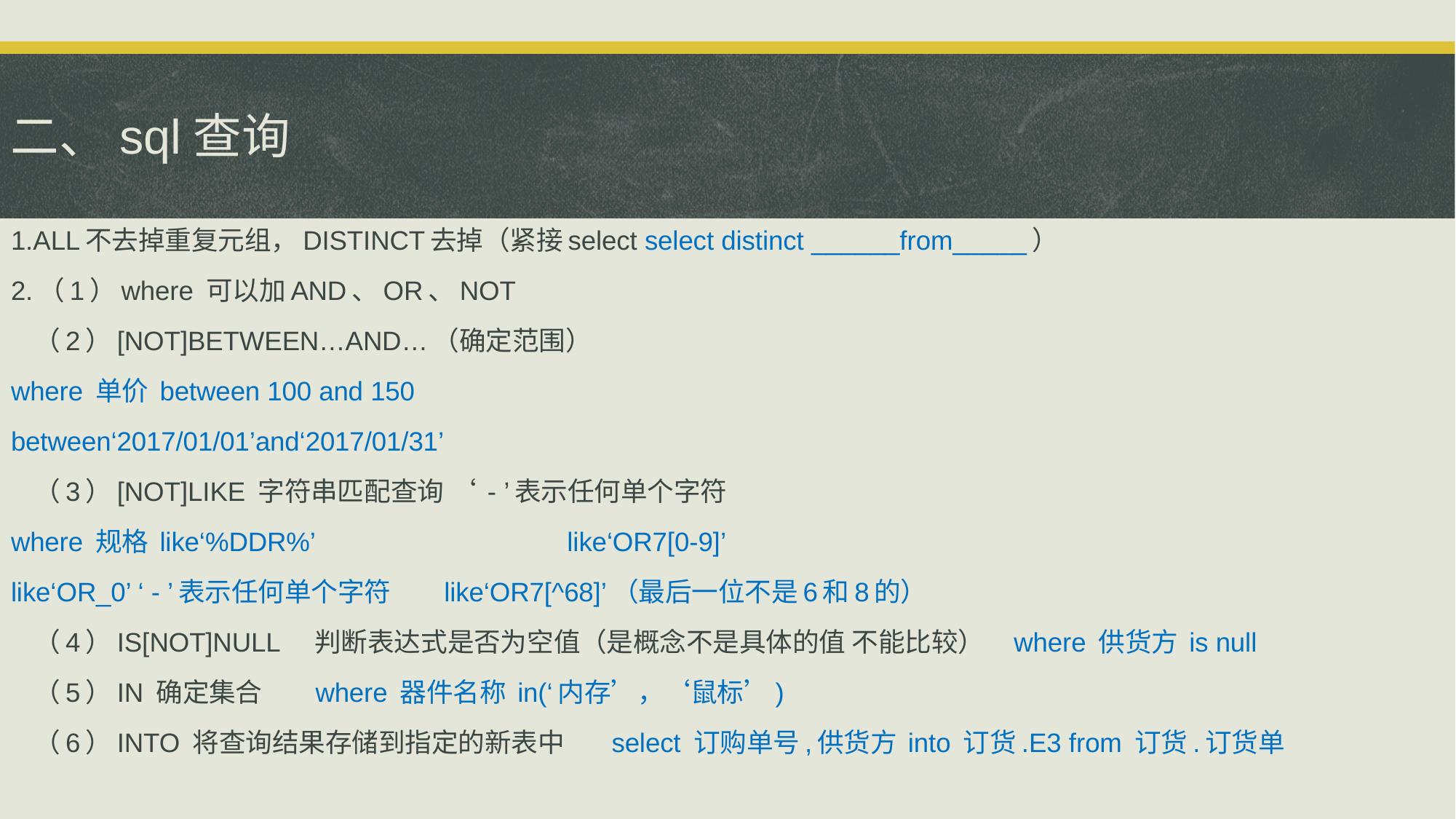

二、sql查询
1.ALL不去掉重复元组，DISTINCT去掉（紧接select select distinct ______from_____）
2.（1）where 可以加AND、OR、NOT
   （2）[NOT]BETWEEN…AND…（确定范围）
where 单价 between 100 and 150
between‘2017/01/01’and‘2017/01/31’
   （3）[NOT]LIKE 字符串匹配查询 ‘ - ’表示任何单个字符
where 规格 like‘%DDR%’                                  like‘OR7[0-9]’
like‘OR_0’ ‘ - ’表示任何单个字符        like‘OR7[^68]’（最后一位不是6和8的）
   （4）IS[NOT]NULL    判断表达式是否为空值（是概念不是具体的值 不能比较）    where 供货方 is null
   （5）IN 确定集合        where 器件名称 in(‘内存’，‘鼠标’)
   （6）INTO 将查询结果存储到指定的新表中       select 订购单号,供货方 into 订货.E3 from 订货.订货单